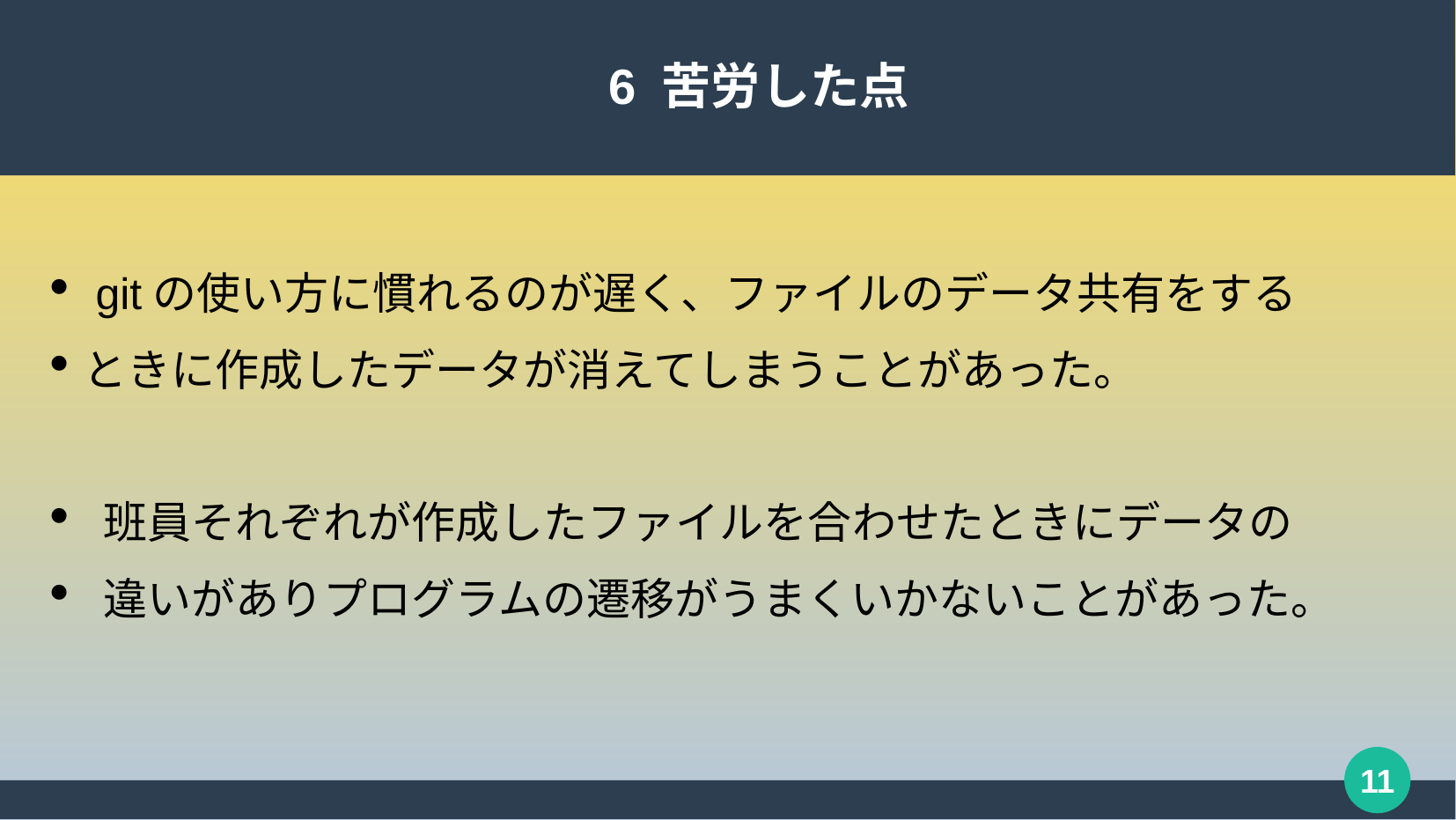

# 6 苦労した点

 gitの使い方に慣れるのが遅く、ファイルのデータ共有をする
ときに作成したデータが消えてしまうことがあった。

 班員それぞれが作成したファイルを合わせたときにデータの
 違いがありプログラムの遷移がうまくいかないことがあった。